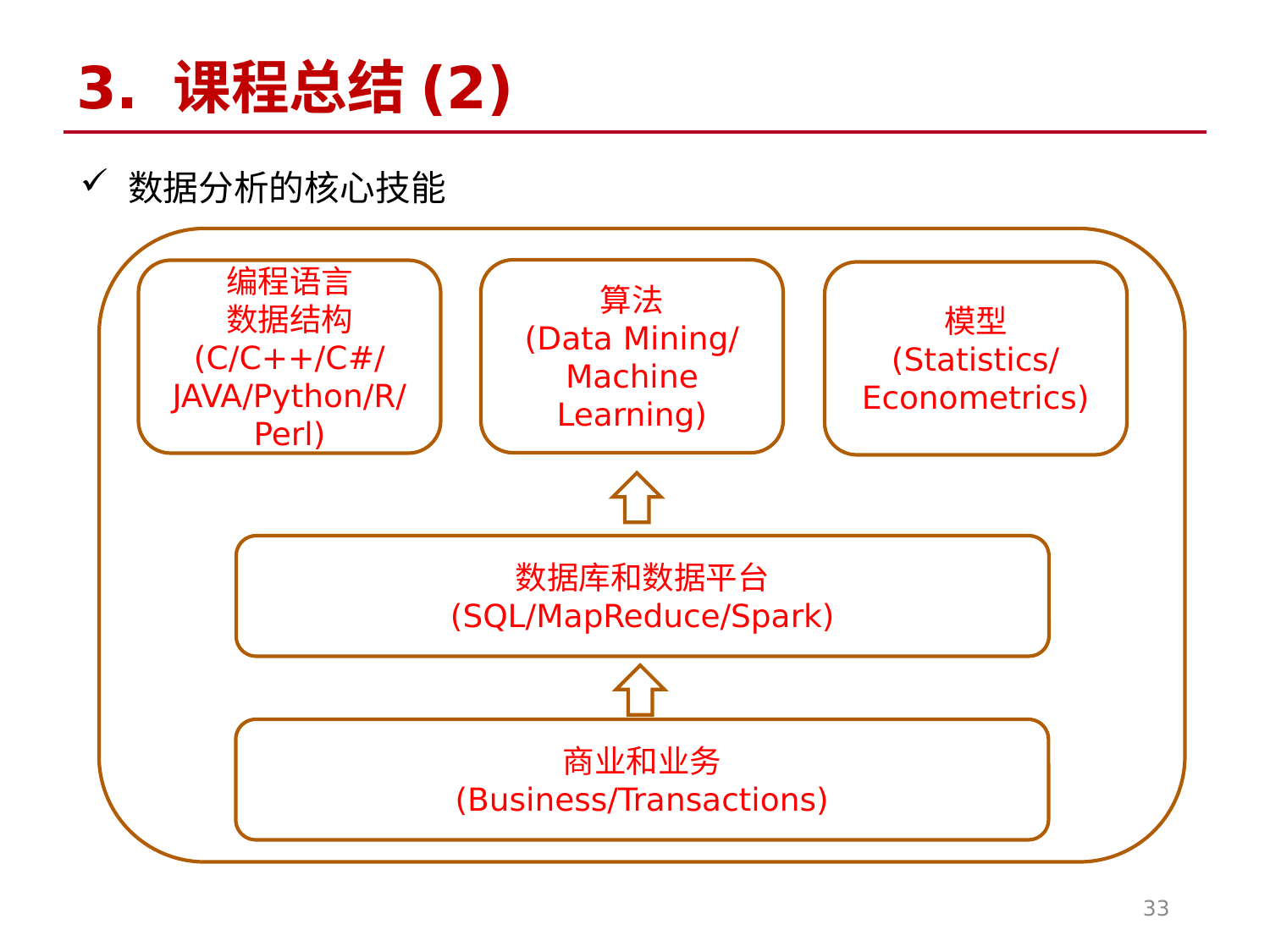

# 3. 课程总结(2)
数据分析的核心技能

算法
(Data Mining/ Machine Learning)
编程语言
数据结构
(C/C++/C#/JAVA/Python/R/Perl)
模型
(Statistics/Econometrics)

数据库和数据平台
(SQL/MapReduce/Spark)

商业和业务
(Business/Transactions)
33